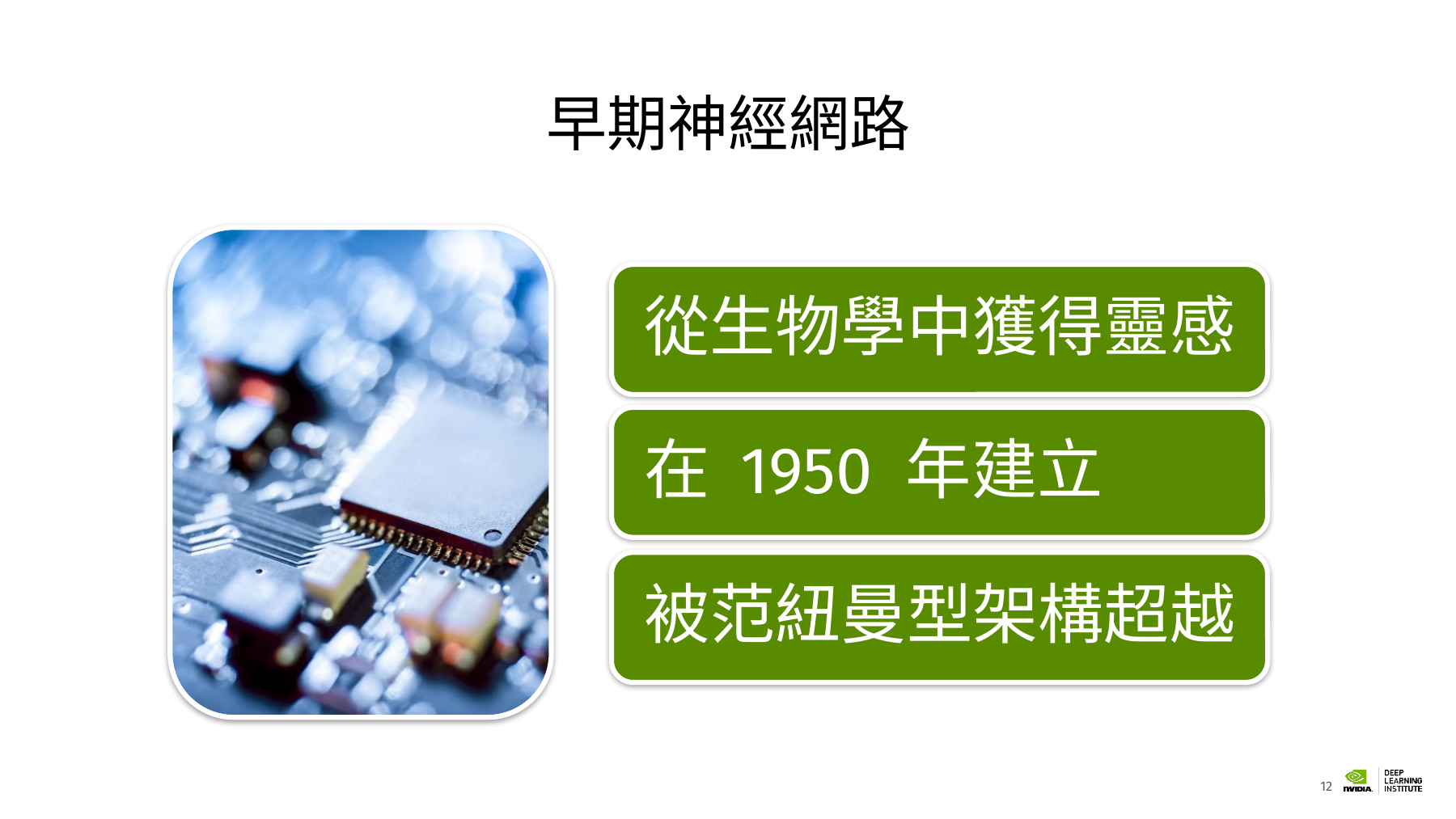

# 早期神經網路

從生物學中獲得靈感
在 1950 年建立
被范紐曼型架構超越